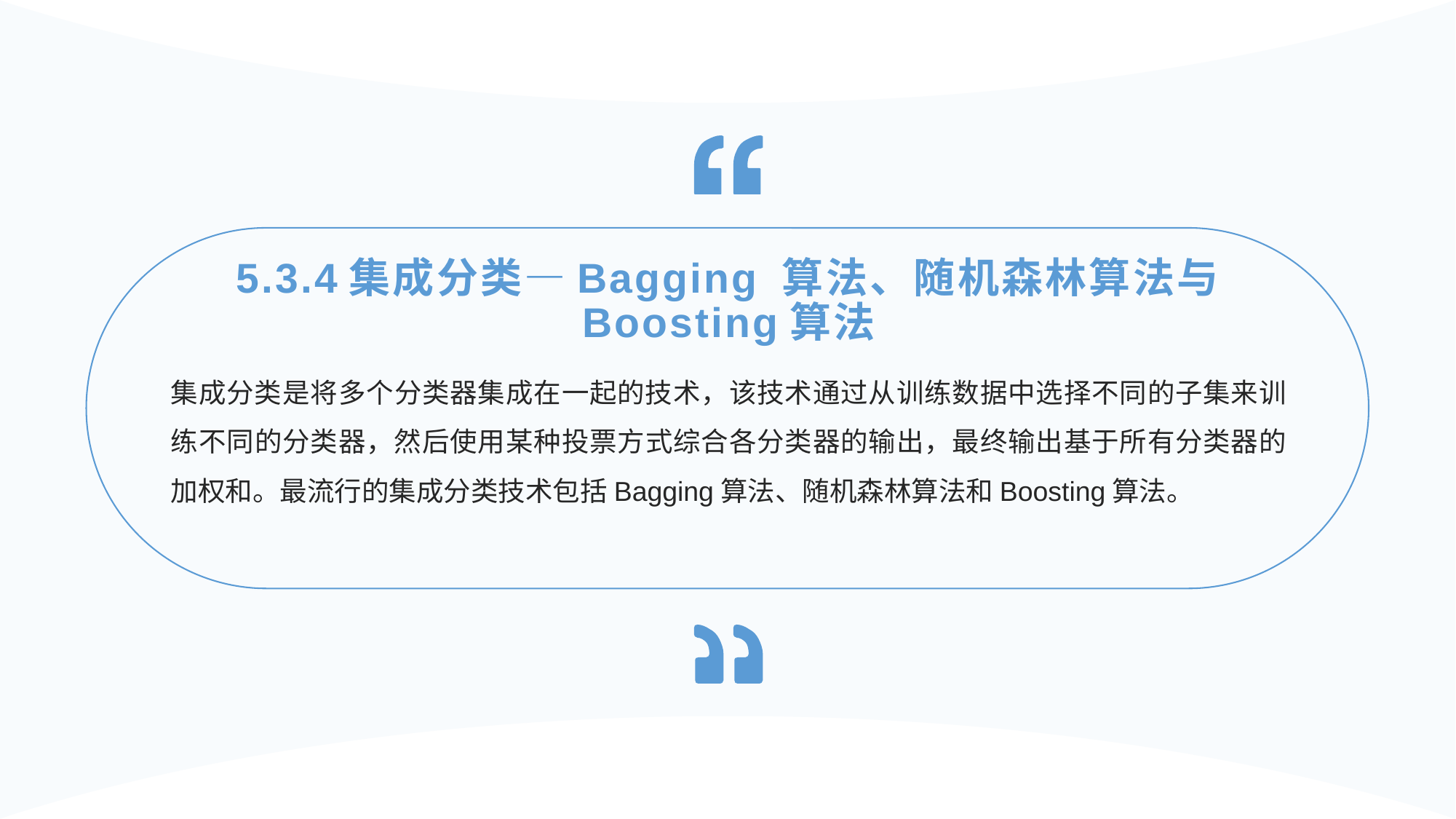

# 5.3.4集成分类—Bagging 算法、随机森林算法与 Boosting算法
集成分类是将多个分类器集成在一起的技术，该技术通过从训练数据中选择不同的子集来训练不同的分类器，然后使用某种投票方式综合各分类器的输出，最终输出基于所有分类器的加权和。最流行的集成分类技术包括Bagging算法、随机森林算法和Boosting算法。